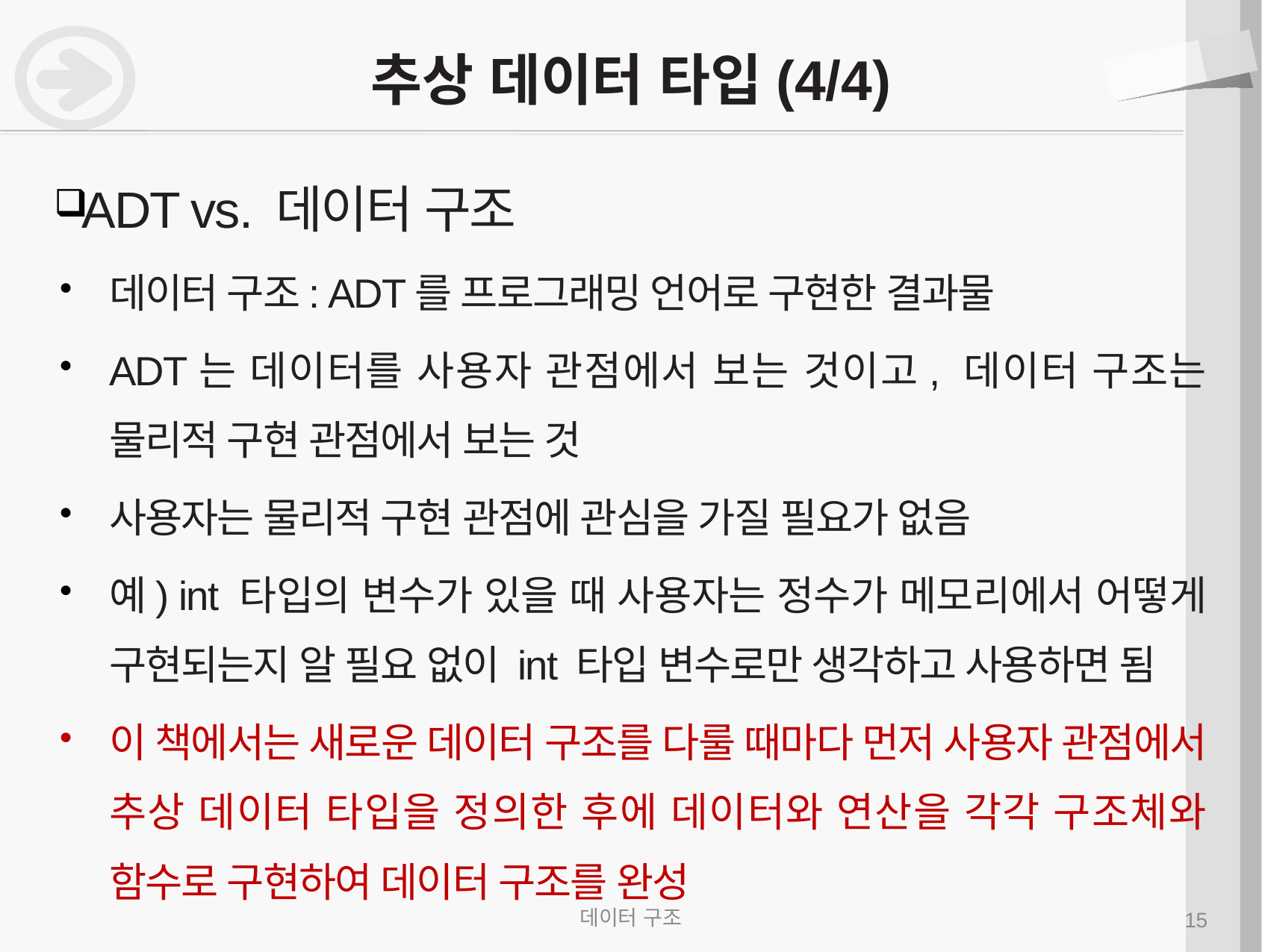

# 추상 데이터 타입(4/4)
ADT vs. 데이터 구조
데이터 구조: ADT를 프로그래밍 언어로 구현한 결과물
ADT는 데이터를 사용자 관점에서 보는 것이고, 데이터 구조는 물리적 구현 관점에서 보는 것
사용자는 물리적 구현 관점에 관심을 가질 필요가 없음
예) int 타입의 변수가 있을 때 사용자는 정수가 메모리에서 어떻게 구현되는지 알 필요 없이 int 타입 변수로만 생각하고 사용하면 됨
이 책에서는 새로운 데이터 구조를 다룰 때마다 먼저 사용자 관점에서 추상 데이터 타입을 정의한 후에 데이터와 연산을 각각 구조체와 함수로 구현하여 데이터 구조를 완성
데이터 구조
15